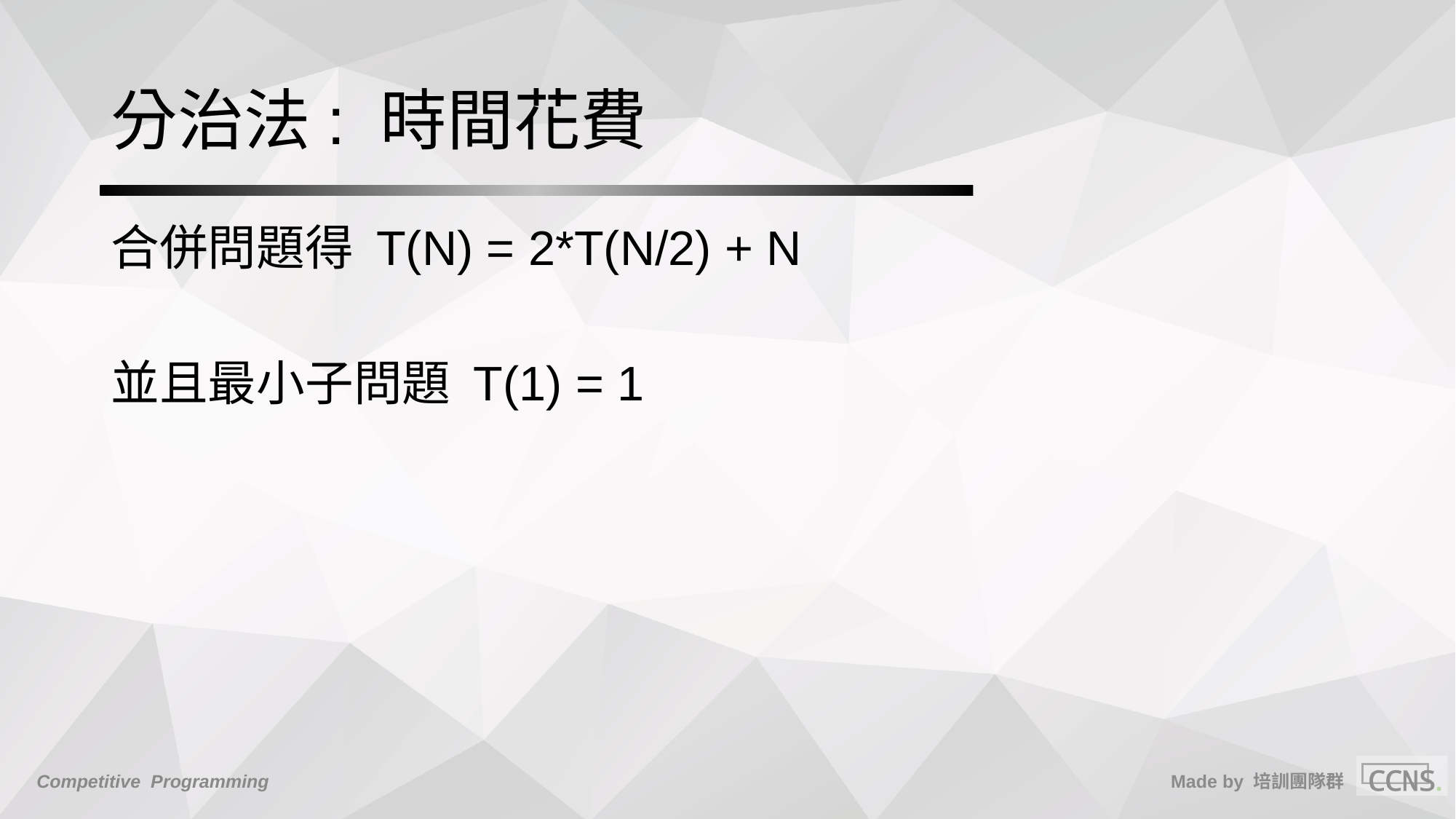

# 分治法: 時間花費
合併問題得 T(N) = 2*T(N/2) + N

並且最小子問題 T(1) = 1